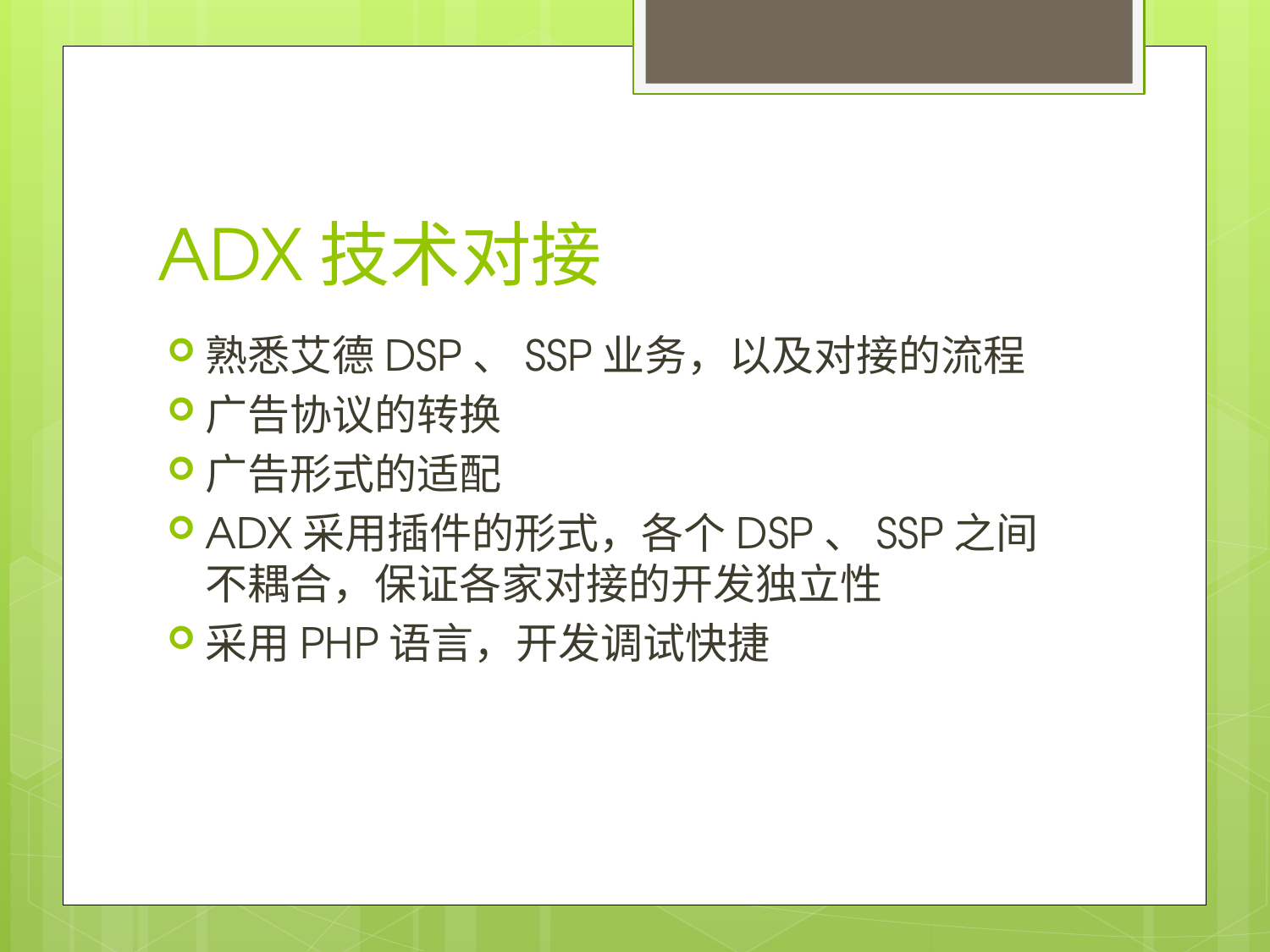

# ADX技术对接
熟悉艾德DSP、SSP业务，以及对接的流程
广告协议的转换
广告形式的适配
ADX采用插件的形式，各个DSP、SSP之间不耦合，保证各家对接的开发独立性
采用PHP语言，开发调试快捷